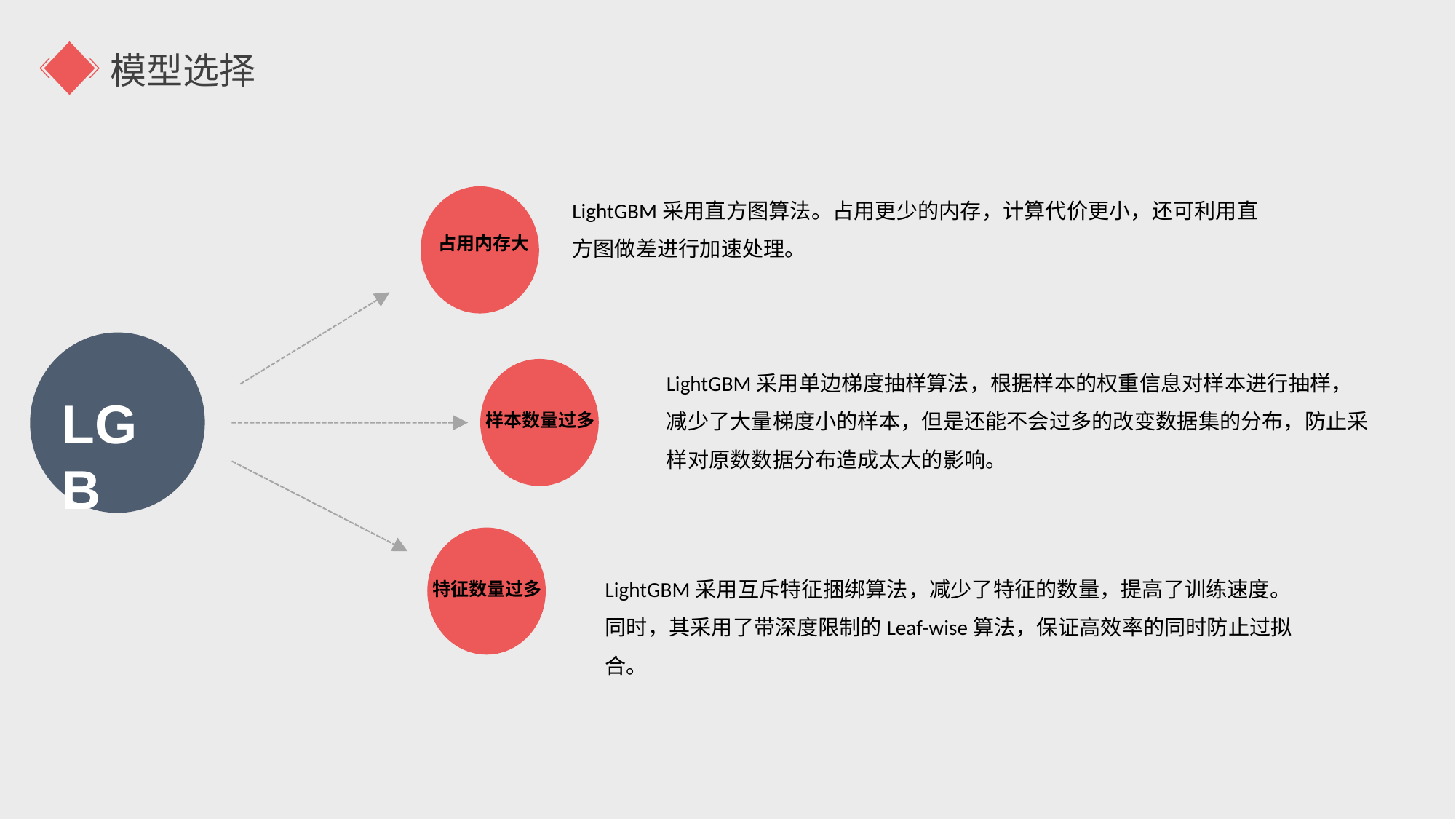

模型选择
LightGBM采用直方图算法。占用更少的内存，计算代价更小，还可利用直方图做差进行加速处理。

占用内存大

LightGBM采用单边梯度抽样算法，根据样本的权重信息对样本进行抽样，减少了大量梯度小的样本，但是还能不会过多的改变数据集的分布，防止采样对原数数据分布造成太大的影响。

样本数量过多
LGB

特征数量过多
LightGBM采用互斥特征捆绑算法，减少了特征的数量，提高了训练速度。同时，其采用了带深度限制的Leaf-wise算法，保证高效率的同时防止过拟合。